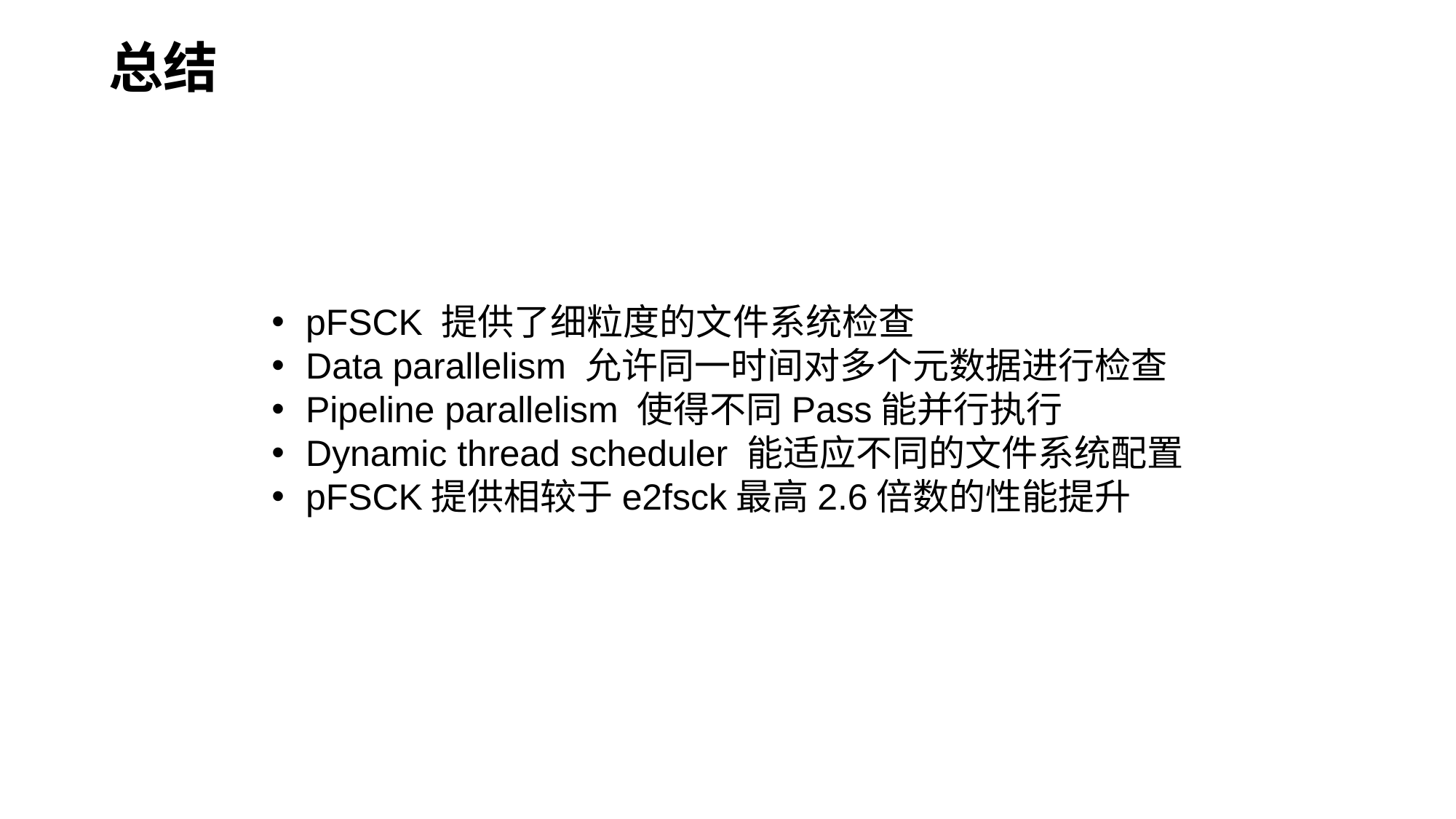

# 总结
pFSCK 提供了细粒度的文件系统检查
Data parallelism 允许同一时间对多个元数据进行检查
Pipeline parallelism 使得不同Pass能并行执行
Dynamic thread scheduler 能适应不同的文件系统配置
pFSCK提供相较于e2fsck最高2.6倍数的性能提升